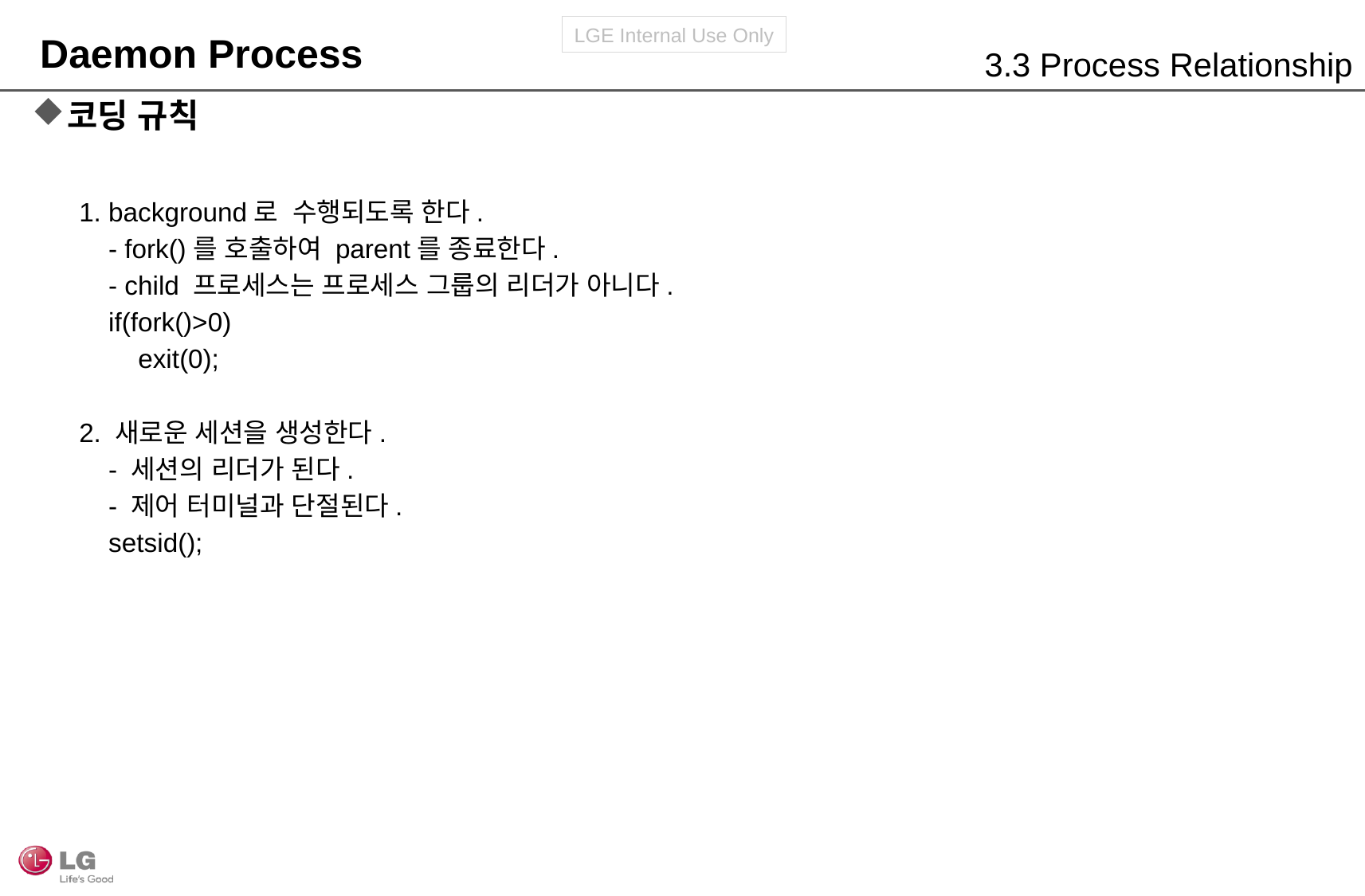

Daemon Process
3.3 Process Relationship

코딩 규칙

1. background로  수행되도록 한다.
    - fork()를 호출하여 parent를 종료한다.
    - child 프로세스는 프로세스 그룹의 리더가 아니다.
    if(fork()>0)
        exit(0);

2. 새로운 세션을 생성한다.
    - 세션의 리더가 된다.
    - 제어 터미널과 단절된다.
    setsid();